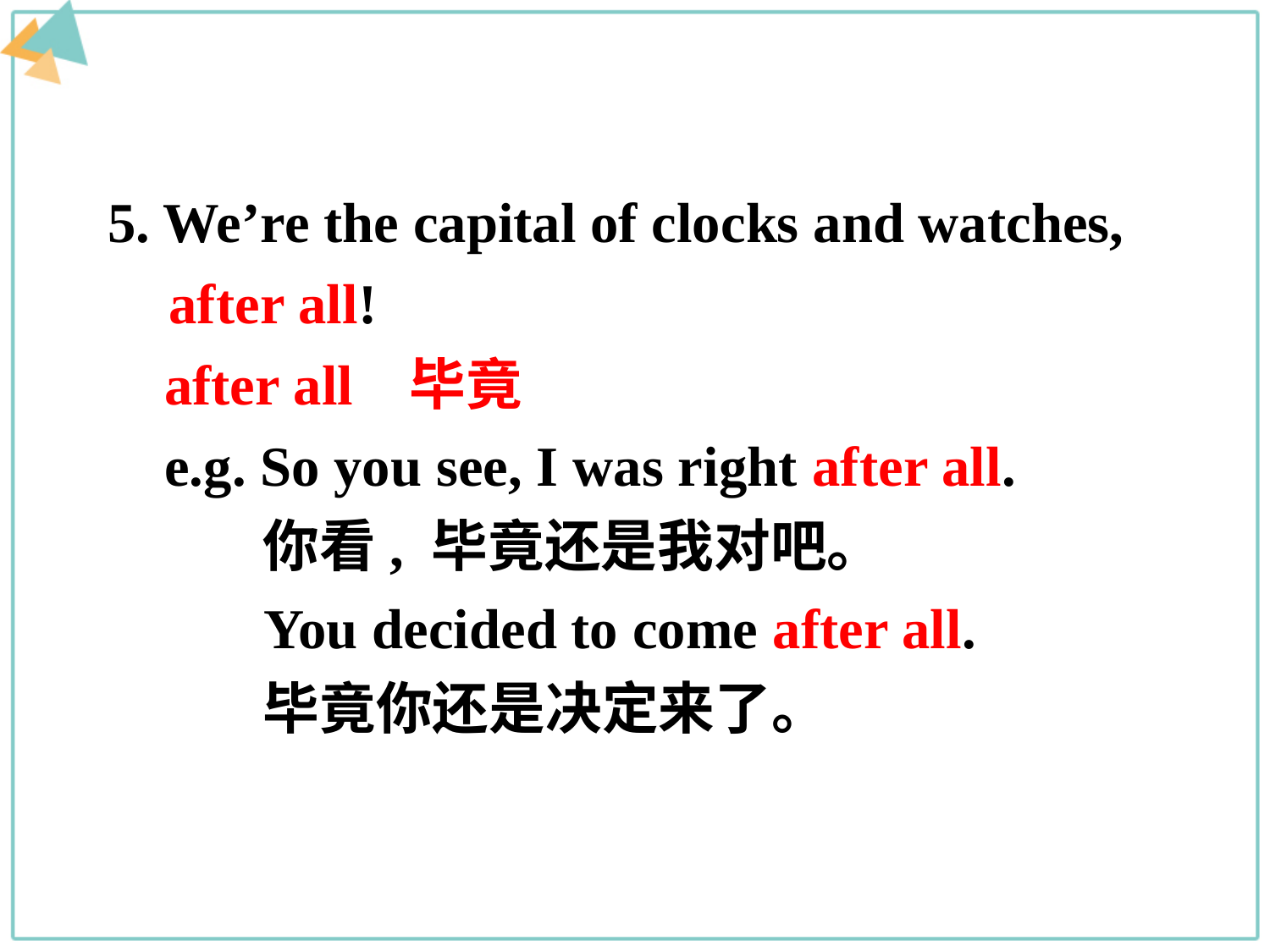

5. We’re the capital of clocks and watches, after all!
    after all   毕竟
    e.g. So you see, I was right after all.
           你看, 毕竟还是我对吧。
           You decided to come after all.
           毕竟你还是决定来了。